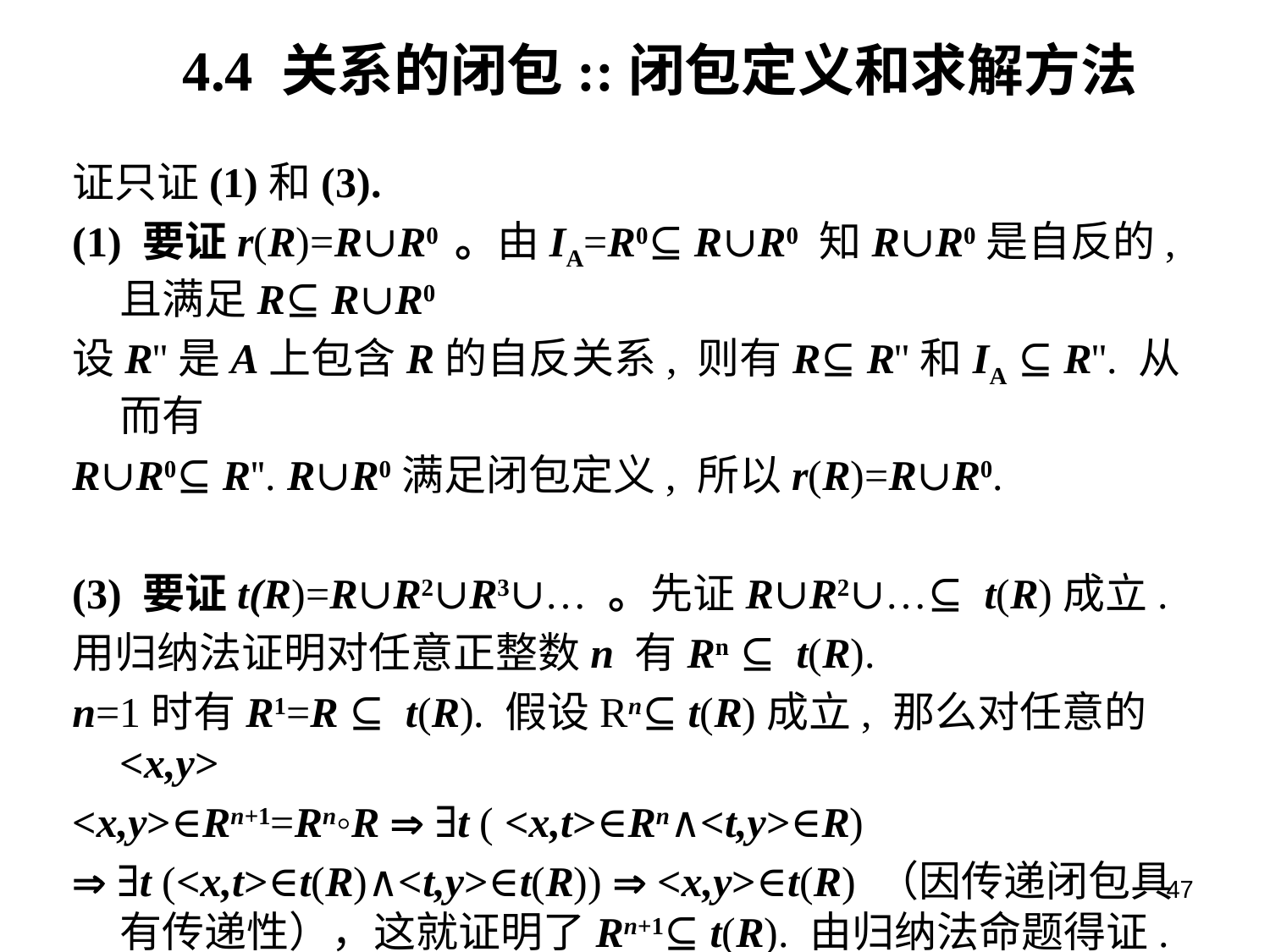

# 4.4 关系的闭包::闭包定义和求解方法
证只证(1)和(3).
(1) 要证r(R)=R∪R0 。由IA=R0⊆ R∪R0 知R∪R0是自反的, 且满足R⊆ R∪R0
设R''是A上包含R的自反关系, 则有R⊆ R''和IA ⊆ R''. 从而有
R∪R0⊆ R''. R∪R0满足闭包定义, 所以r(R)=R∪R0.

(3) 要证t(R)=R∪R2∪R3∪… 。先证R∪R2∪…⊆  t(R)成立.
用归纳法证明对任意正整数n 有Rn ⊆  t(R).
n=1时有R1=R ⊆  t(R). 假设Rn⊆ t(R)成立, 那么对任意的<x,y>
<x,y>∈Rn+1=Rn◦R ⇒ ∃t ( <x,t>∈Rn∧<t,y>∈R)
⇒ ∃t (<x,t>∈t(R)∧<t,y>∈t(R)) ⇒ <x,y>∈t(R) （因传递闭包具有传递性），这就证明了Rn+1⊆ t(R). 由归纳法命题得证.
47